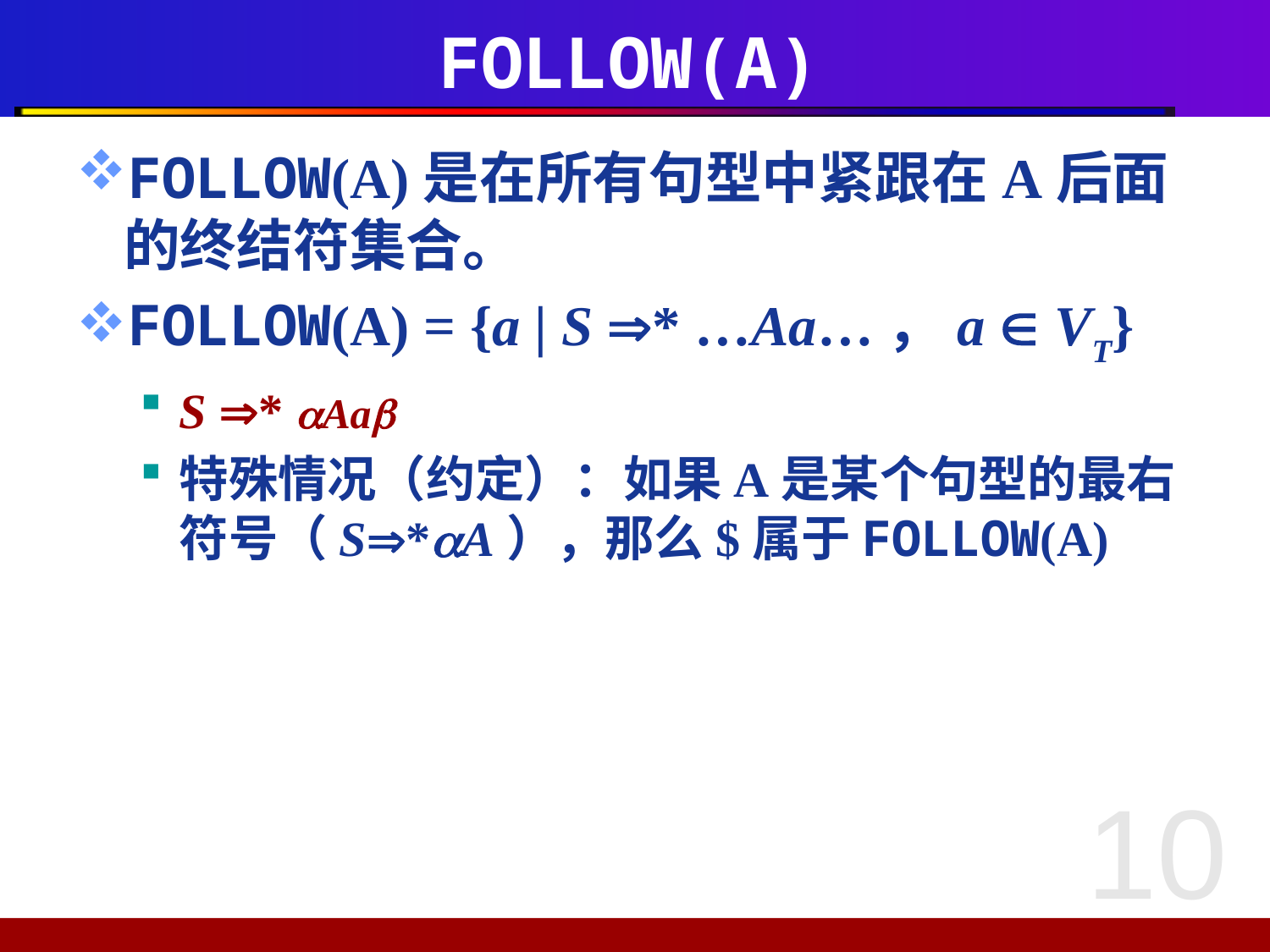

# FOLLOW(A)
FOLLOW(A)是在所有句型中紧跟在A后面的终结符集合。
FOLLOW(A) = {a | S ⇒* …Aa…，a ∈ VT}
S ⇒* αAaβ
特殊情况（约定）：如果A是某个句型的最右符号（S⇒*αA），那么$属于FOLLOW(A)

10
8